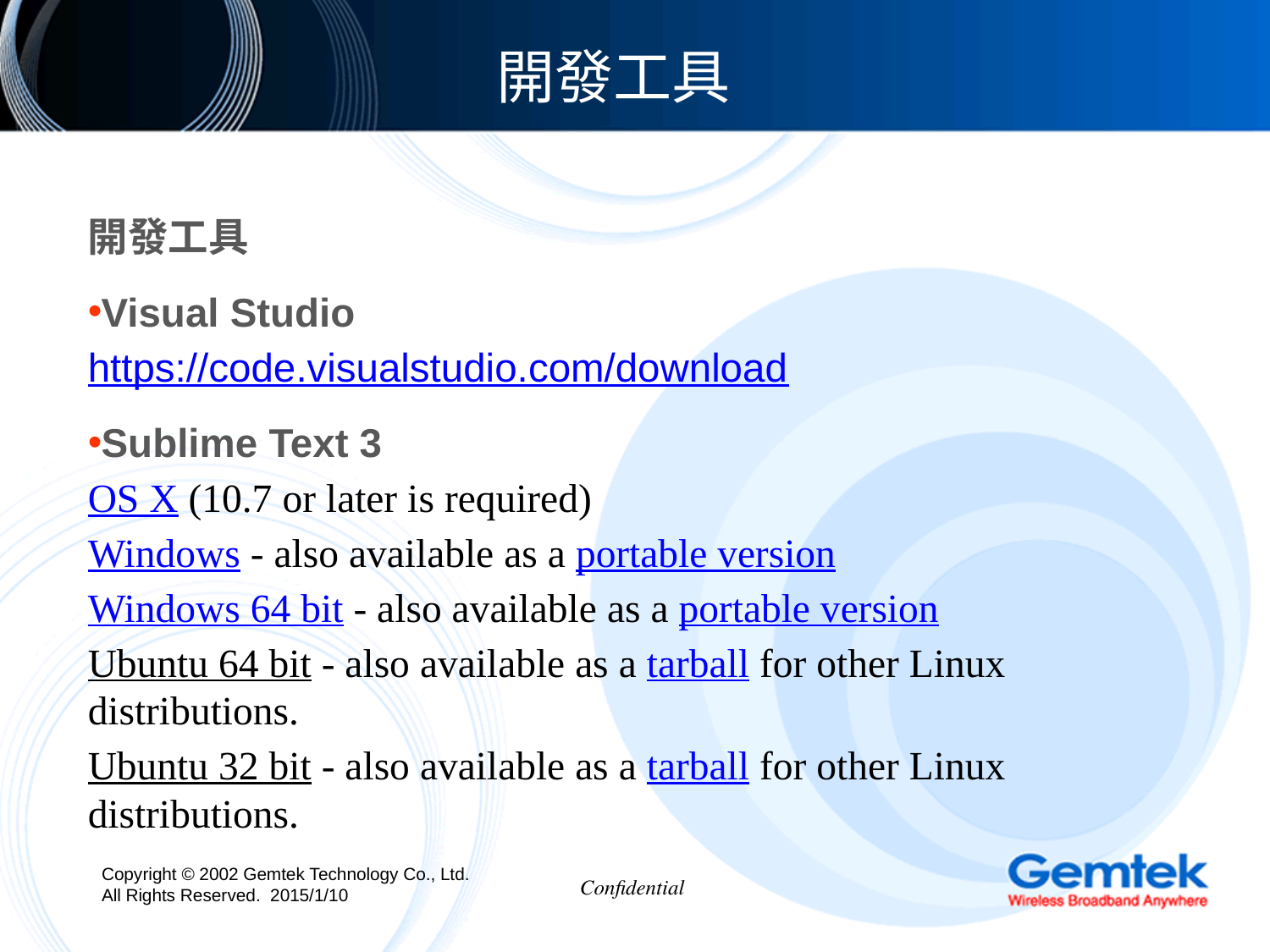

開發工具
開發工具
Visual Studio
https://code.visualstudio.com/download
Sublime Text 3
OS X (10.7 or later is required)
Windows - also available as a portable version
Windows 64 bit - also available as a portable version
Ubuntu 64 bit - also available as a tarball for other Linux distributions.
Ubuntu 32 bit - also available as a tarball for other Linux distributions.